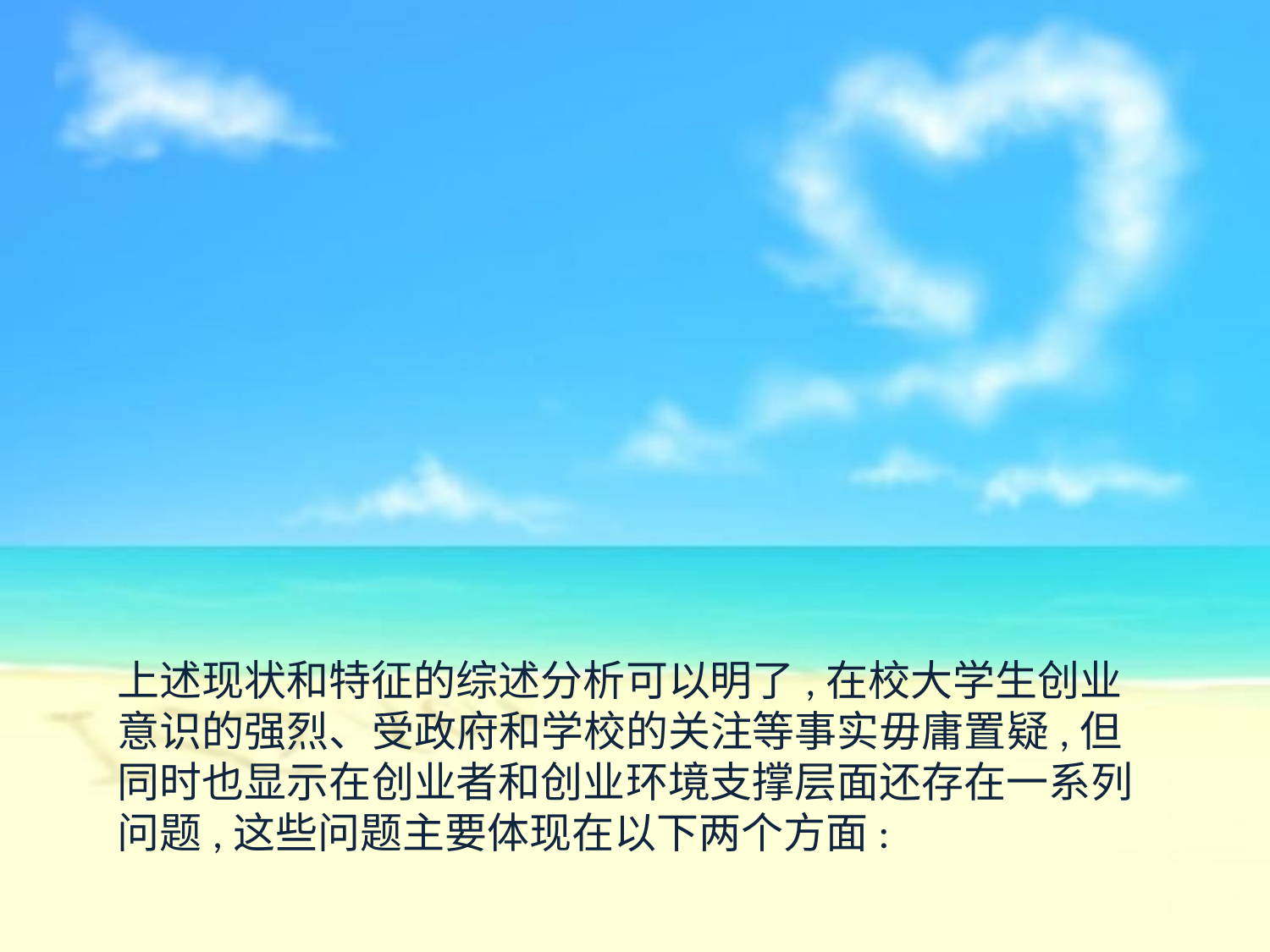

上述现状和特征的综述分析可以明了,在校大学生创业意识的强烈、受政府和学校的关注等事实毋庸置疑,但同时也显示在创业者和创业环境支撑层面还存在一系列问题,这些问题主要体现在以下两个方面: